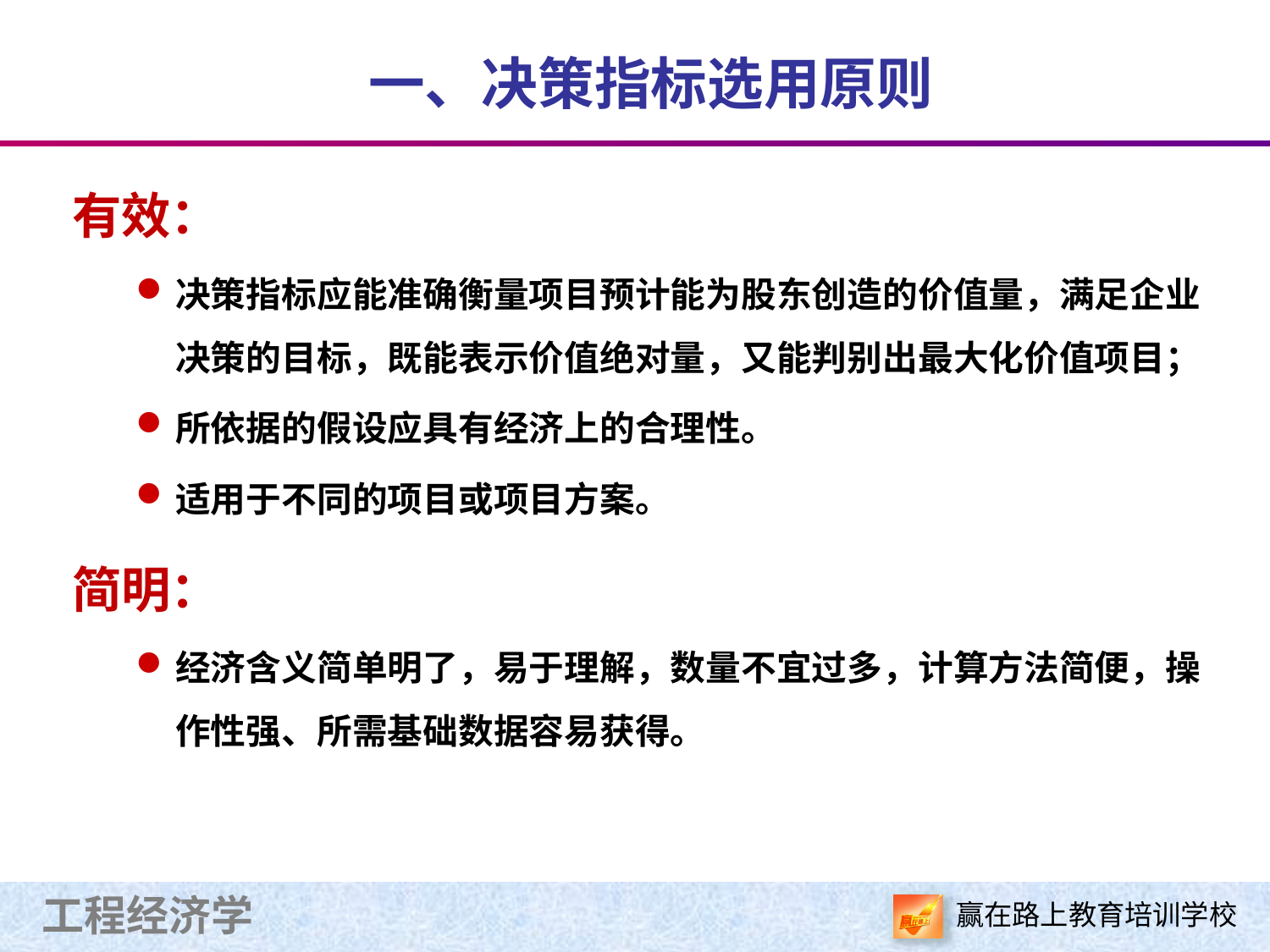

# 一、决策指标选用原则
有效：
决策指标应能准确衡量项目预计能为股东创造的价值量，满足企业决策的目标，既能表示价值绝对量，又能判别出最大化价值项目；
所依据的假设应具有经济上的合理性。
适用于不同的项目或项目方案。
简明：
经济含义简单明了，易于理解，数量不宜过多，计算方法简便，操作性强、所需基础数据容易获得。